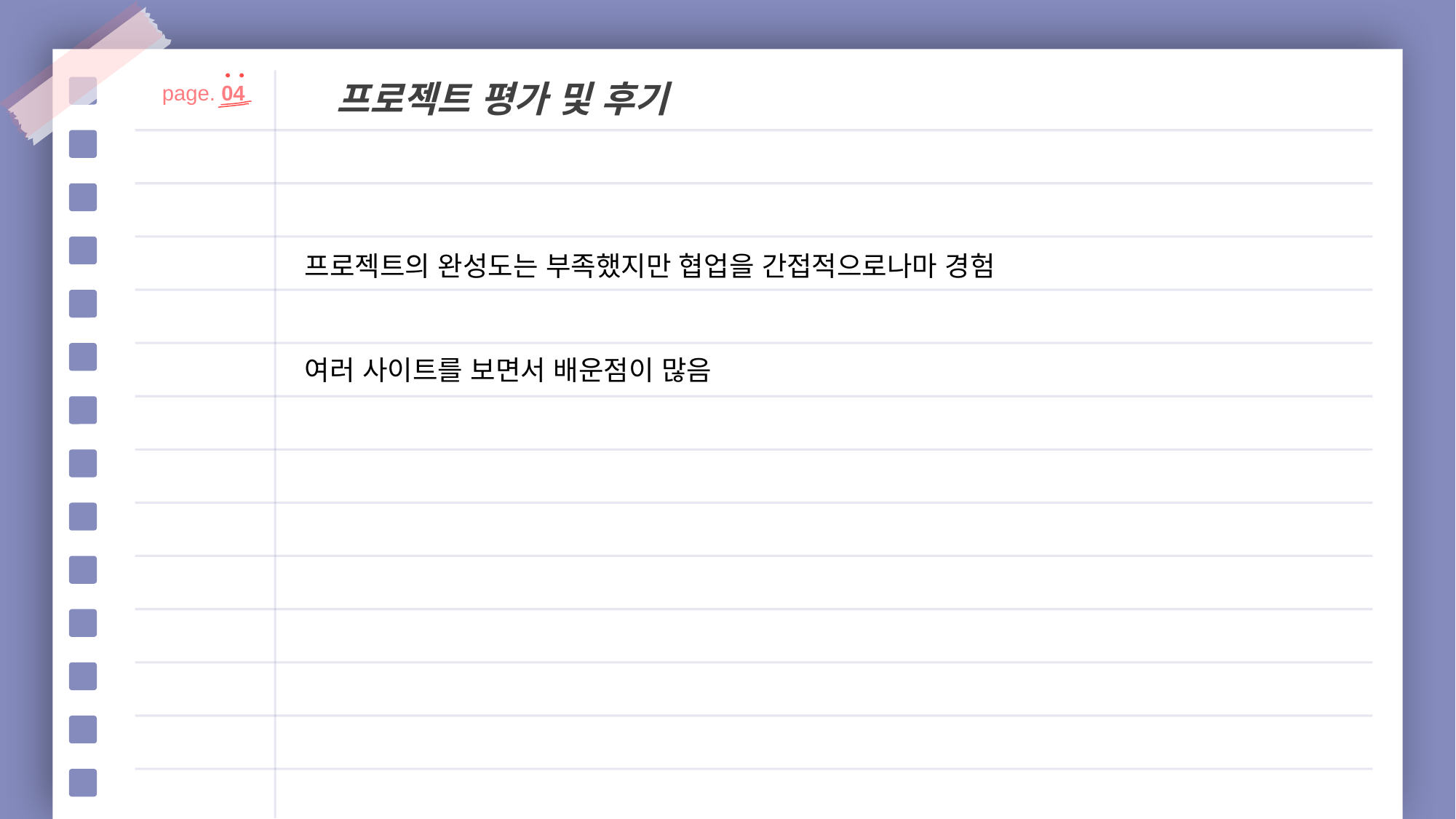

프로젝트 평가 및 후기

page. 04
프로젝트의 완성도는 부족했지만 협업을 간접적으로나마 경험
여러 사이트를 보면서 배운점이 많음